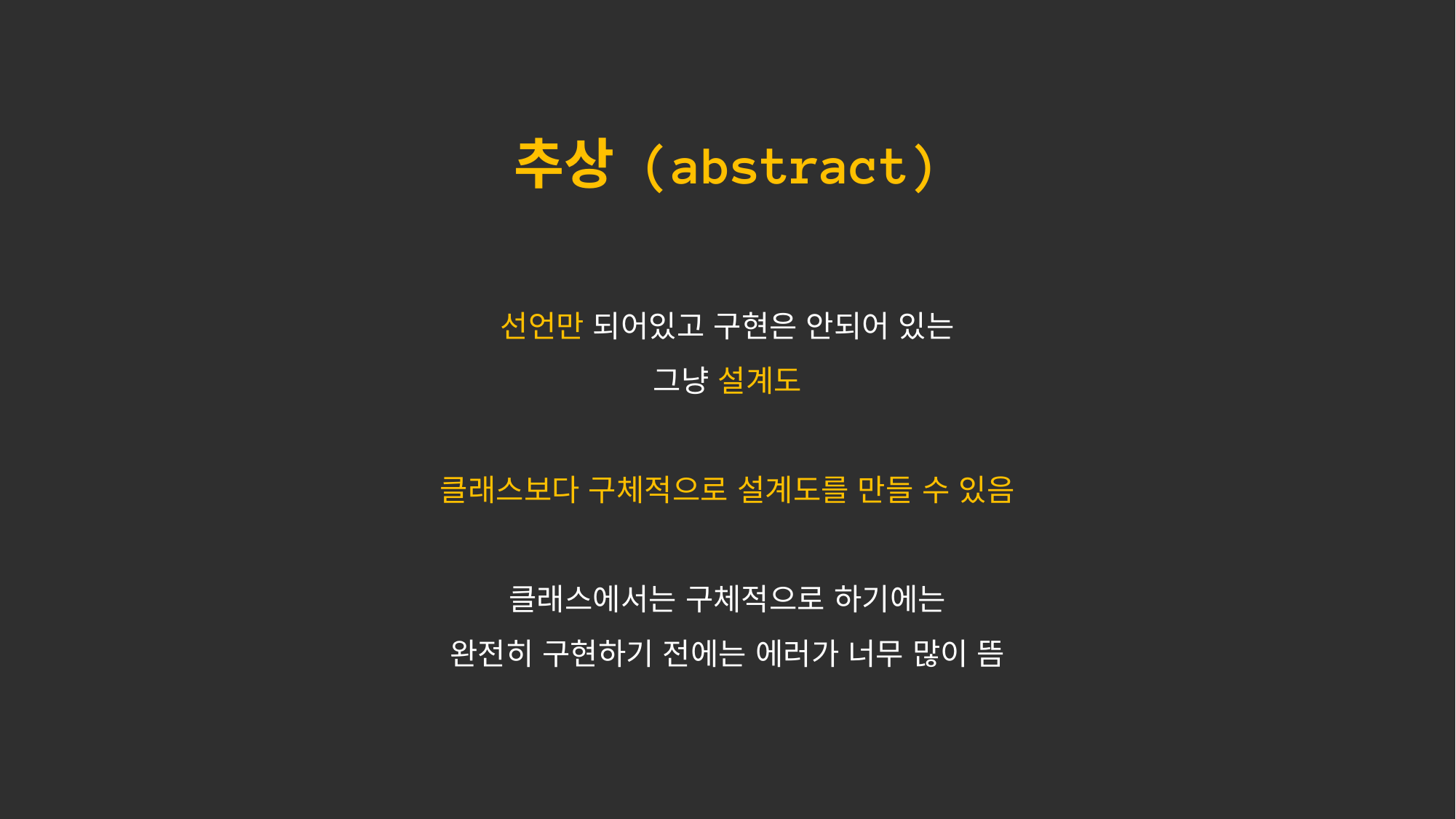

추상 (abstract)
선언만 되어있고 구현은 안되어 있는
그냥 설계도

클래스보다 구체적으로 설계도를 만들 수 있음

클래스에서는 구체적으로 하기에는
완전히 구현하기 전에는 에러가 너무 많이 뜸